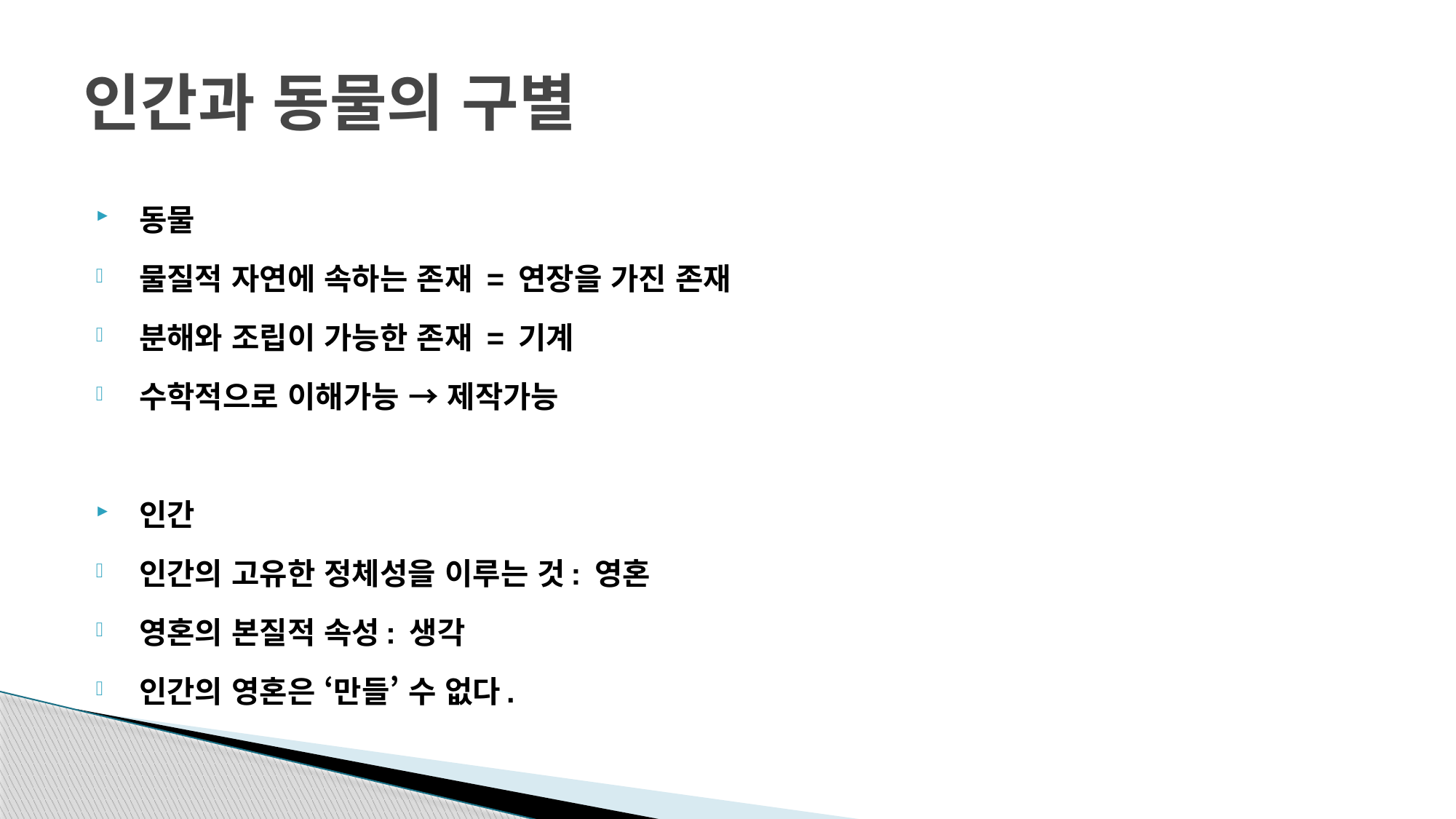

# 인간과 동물의 구별
 동물
 물질적 자연에 속하는 존재 = 연장을 가진 존재
 분해와 조립이 가능한 존재 = 기계
 수학적으로 이해가능 → 제작가능

 인간
 인간의 고유한 정체성을 이루는 것: 영혼
 영혼의 본질적 속성: 생각
 인간의 영혼은 ‘만들’ 수 없다.